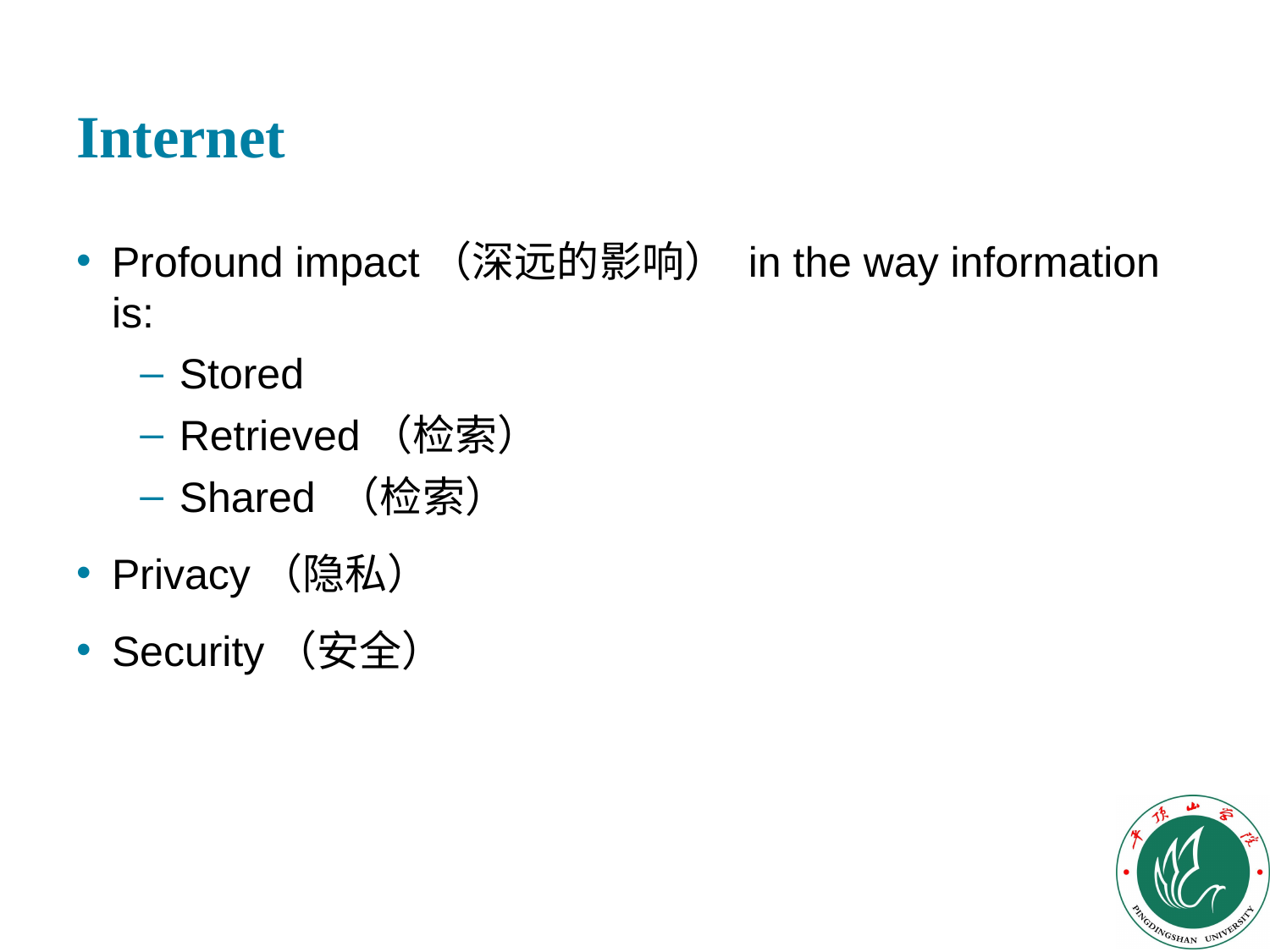

# Internet
Profound impact（深远的影响） in the way information is:
Stored
Retrieved（检索）
Shared （检索）
Privacy（隐私）
Security（安全）